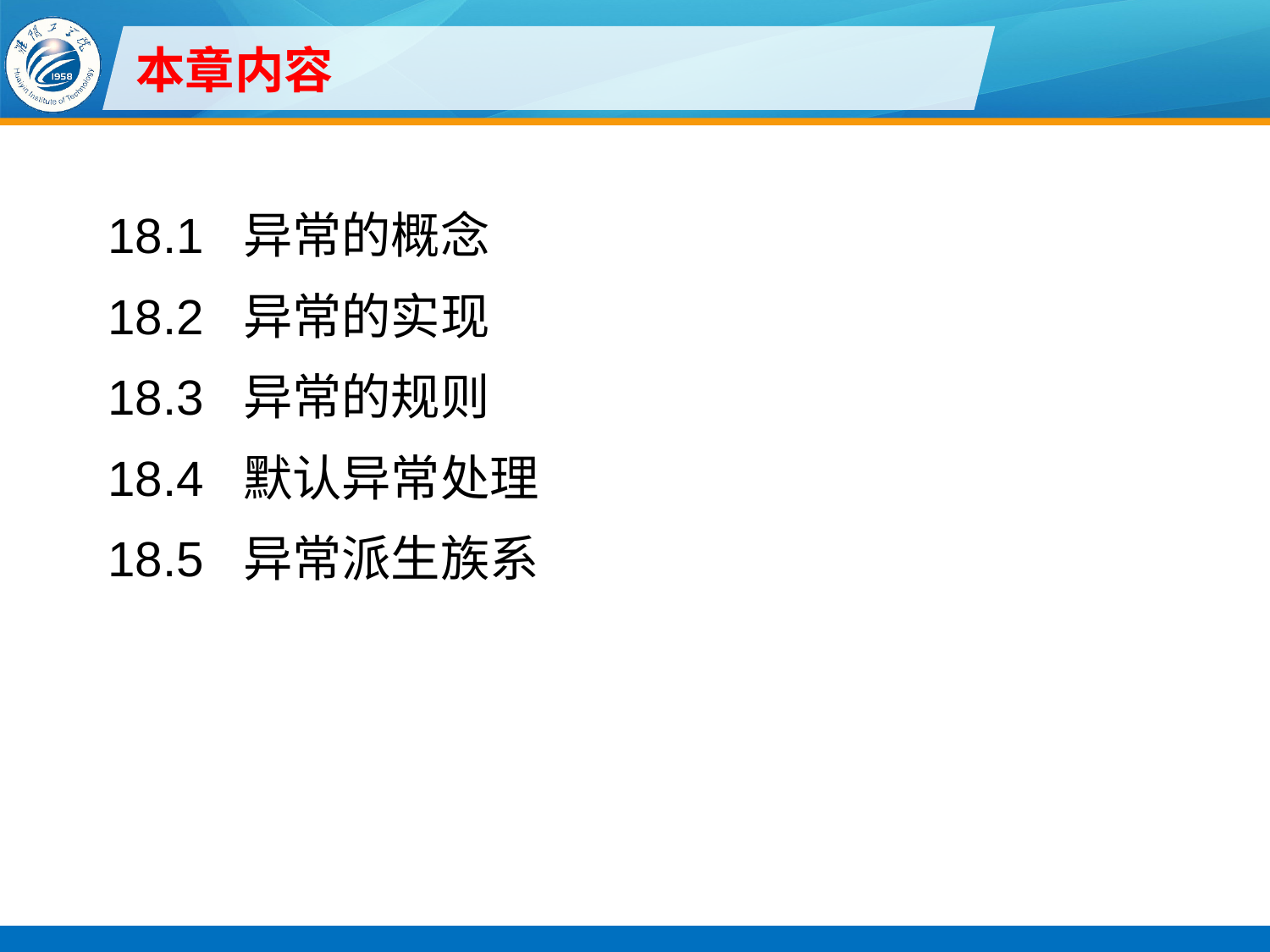

# 本章内容
18.1  异常的概念
18.2  异常的实现
18.3  异常的规则
18.4  默认异常处理
18.5  异常派生族系